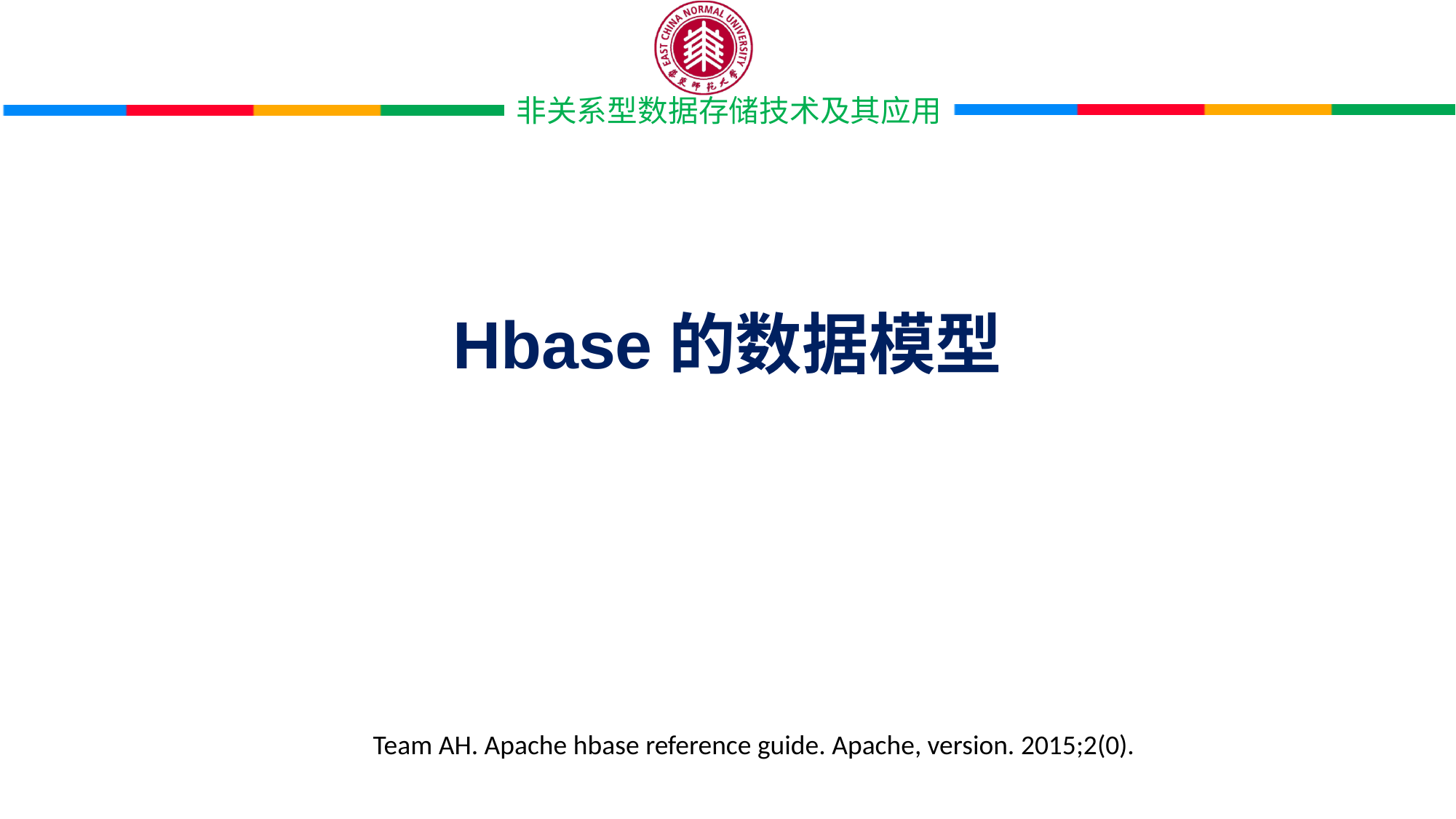

# Hbase的数据模型

Team AH. Apache hbase reference guide. Apache, version. 2015;2(0).